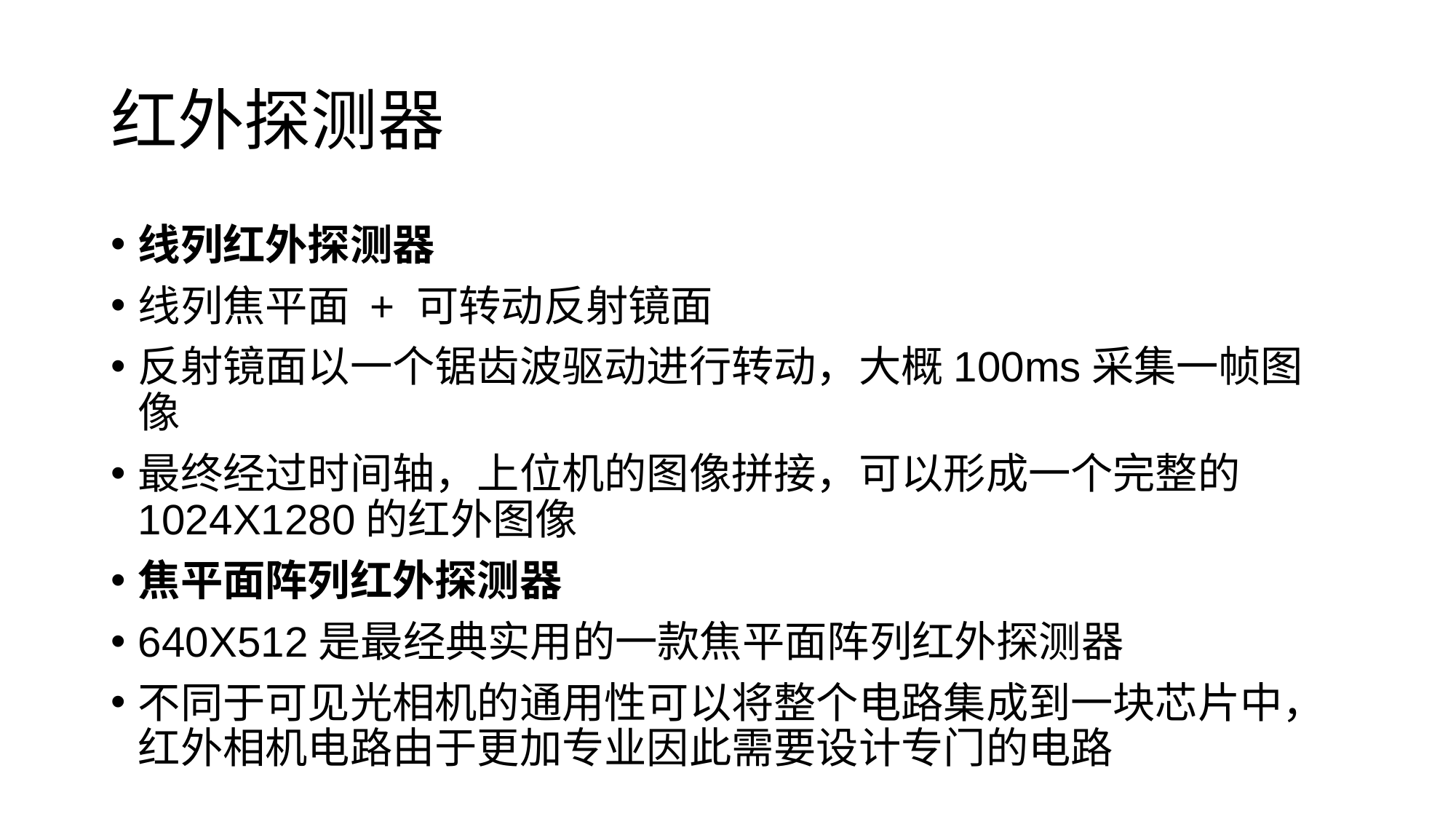

# 红外探测器
线列红外探测器
线列焦平面 + 可转动反射镜面
反射镜面以一个锯齿波驱动进行转动，大概100ms采集一帧图像
最终经过时间轴，上位机的图像拼接，可以形成一个完整的1024X1280的红外图像
焦平面阵列红外探测器
640X512是最经典实用的一款焦平面阵列红外探测器
不同于可见光相机的通用性可以将整个电路集成到一块芯片中，红外相机电路由于更加专业因此需要设计专门的电路